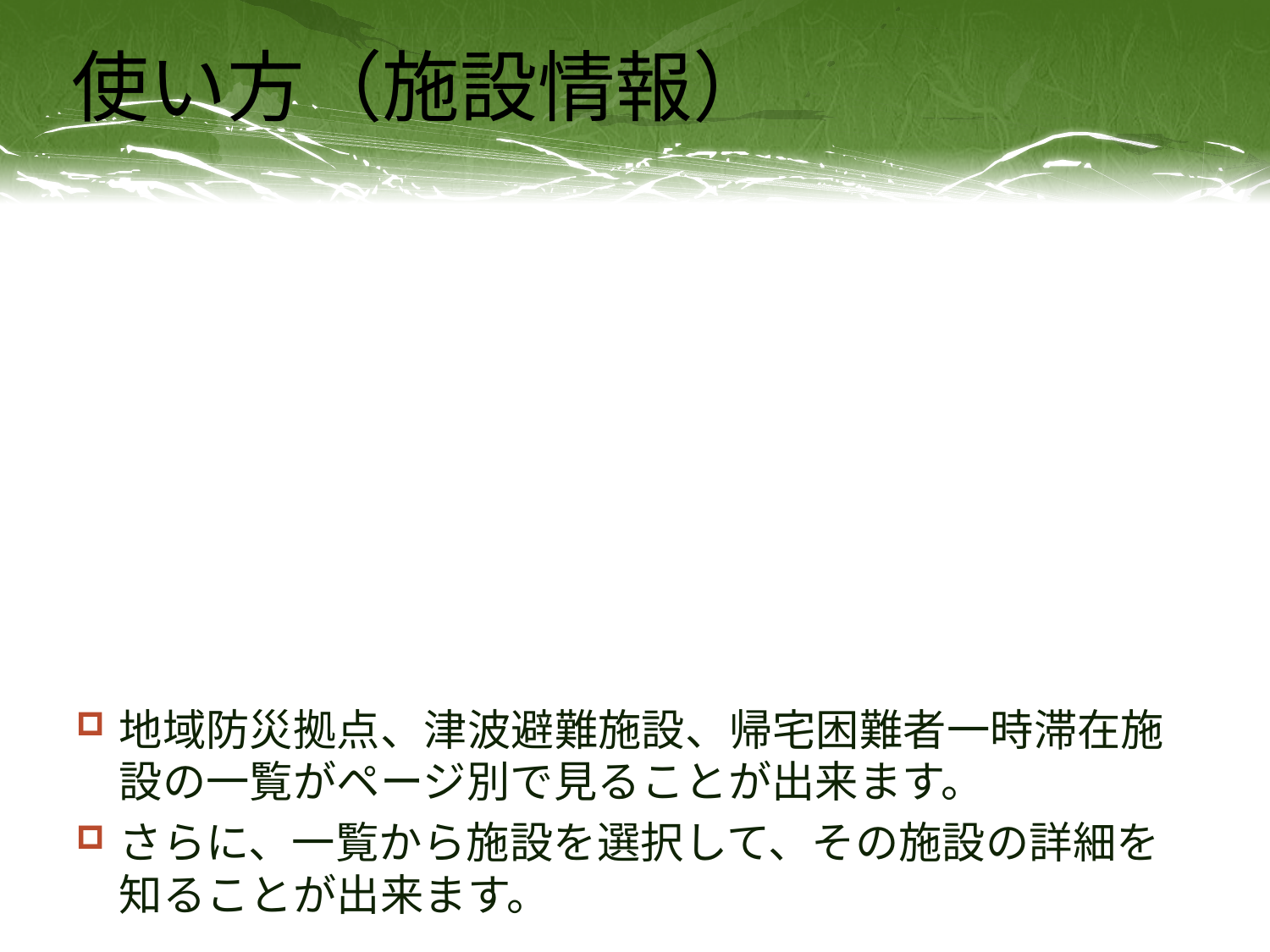

# 使い方（施設情報）
地域防災拠点、津波避難施設、帰宅困難者一時滞在施設の一覧がページ別で見ることが出来ます。
さらに、一覧から施設を選択して、その施設の詳細を知ることが出来ます。